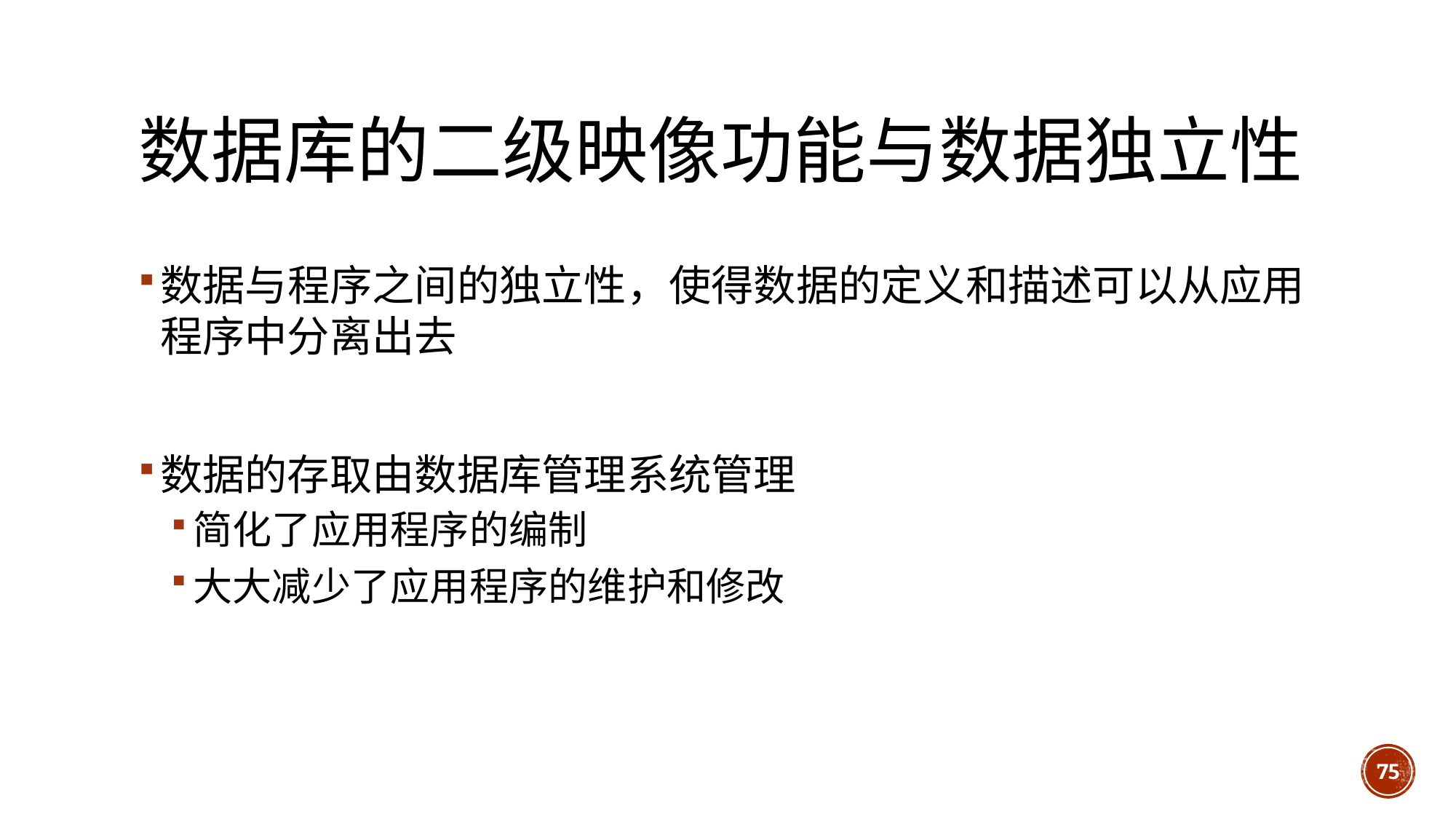

# 数据库的二级映像功能与数据独立性
数据与程序之间的独立性，使得数据的定义和描述可以从应用程序中分离出去

数据的存取由数据库管理系统管理
简化了应用程序的编制
大大减少了应用程序的维护和修改

75